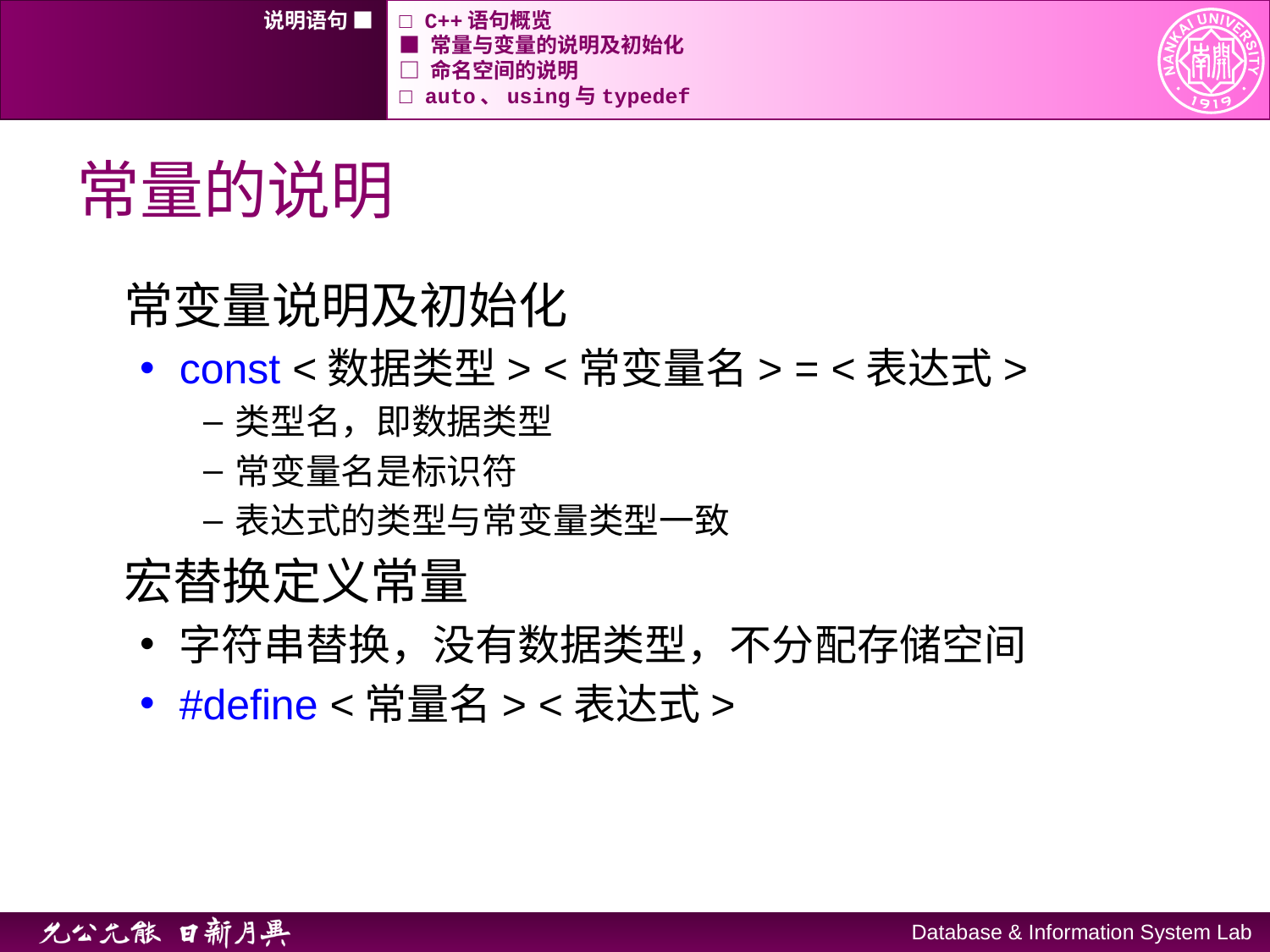

说明语句 ■
□ C++语句概览
■ 常量与变量的说明及初始化
□ 命名空间的说明
□ auto、using与typedef
# 常量的说明
常变量说明及初始化
const <数据类型> <常变量名> = <表达式>
类型名，即数据类型
常变量名是标识符
表达式的类型与常变量类型一致
宏替换定义常量
字符串替换，没有数据类型，不分配存储空间
#define <常量名> <表达式>